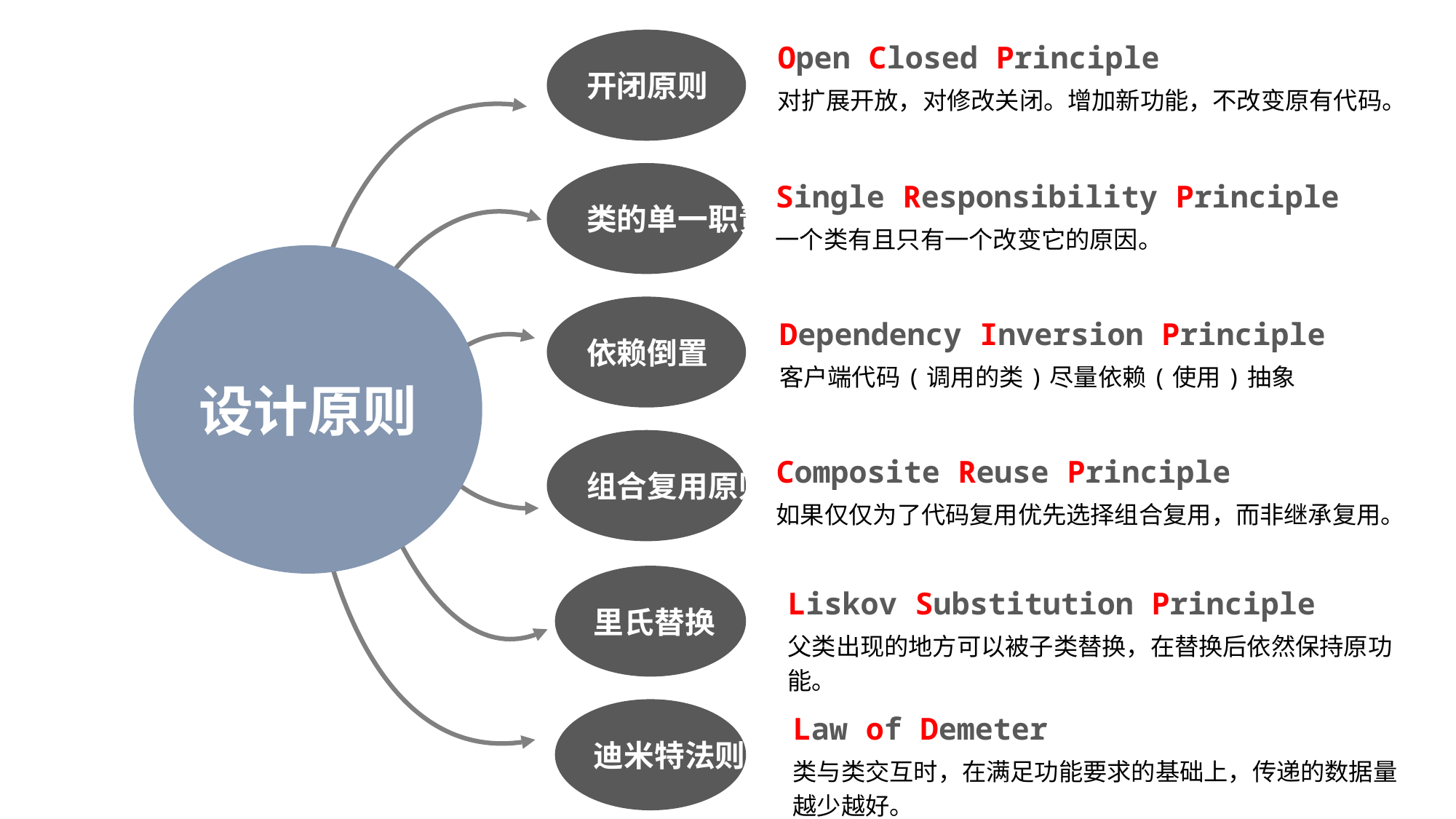

开闭原则
Open Closed Principle
对扩展开放，对修改关闭。增加新功能，不改变原有代码。

类的单一职责
Single Responsibility Principle
一个类有且只有一个改变它的原因。

设计原则
依赖倒置
Dependency Inversion Principle
客户端代码(调用的类)尽量依赖(使用)抽象

组合复用原则
Composite Reuse Principle
如果仅仅为了代码复用优先选择组合复用，而非继承复用。

里氏替换
Liskov Substitution Principle
父类出现的地方可以被子类替换，在替换后依然保持原功能。
迪米特法则
Law of Demeter
类与类交互时，在满足功能要求的基础上，传递的数据量越少越好。